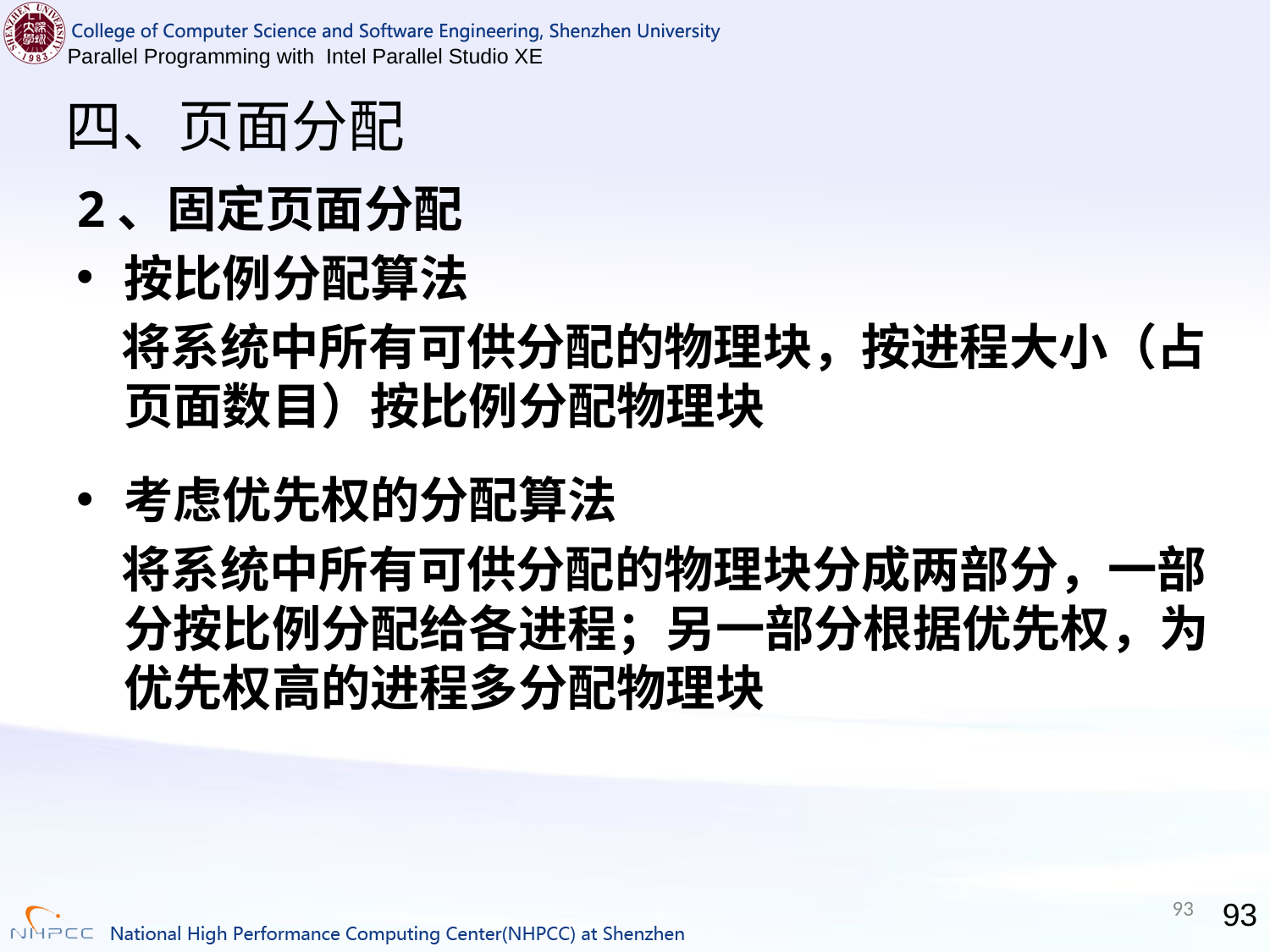

# 四、页面分配
2、固定页面分配
按比例分配算法
   将系统中所有可供分配的物理块，按进程大小（占页面数目）按比例分配物理块
考虑优先权的分配算法
   将系统中所有可供分配的物理块分成两部分，一部分按比例分配给各进程；另一部分根据优先权，为优先权高的进程多分配物理块
93
93